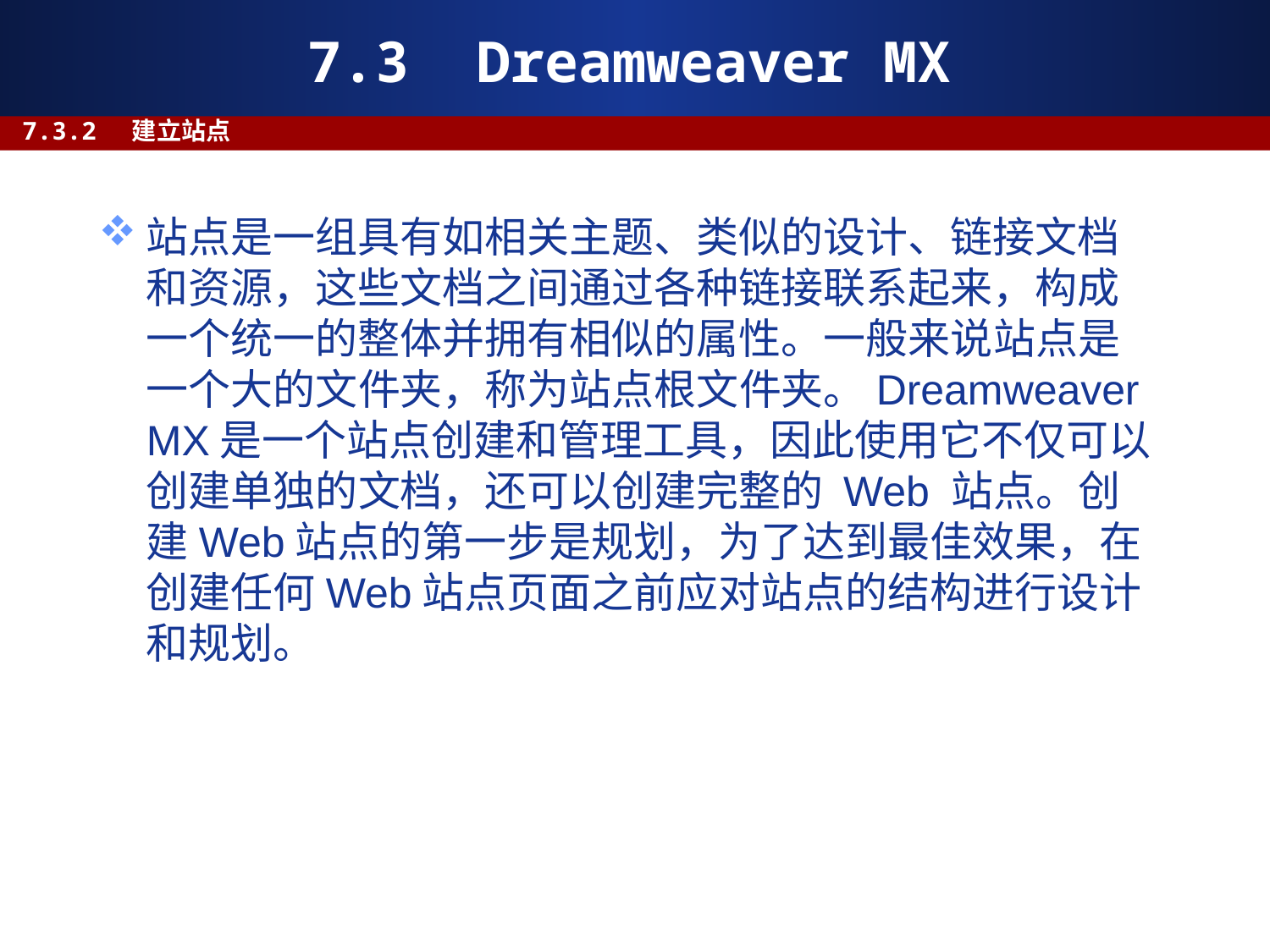

# 7.3  Dreamweaver MX
7.3.2  建立站点
站点是一组具有如相关主题、类似的设计、链接文档和资源，这些文档之间通过各种链接联系起来，构成一个统一的整体并拥有相似的属性。一般来说站点是一个大的文件夹，称为站点根文件夹。Dreamweaver MX是一个站点创建和管理工具，因此使用它不仅可以创建单独的文档，还可以创建完整的 Web 站点。创建Web站点的第一步是规划，为了达到最佳效果，在创建任何Web站点页面之前应对站点的结构进行设计和规划。